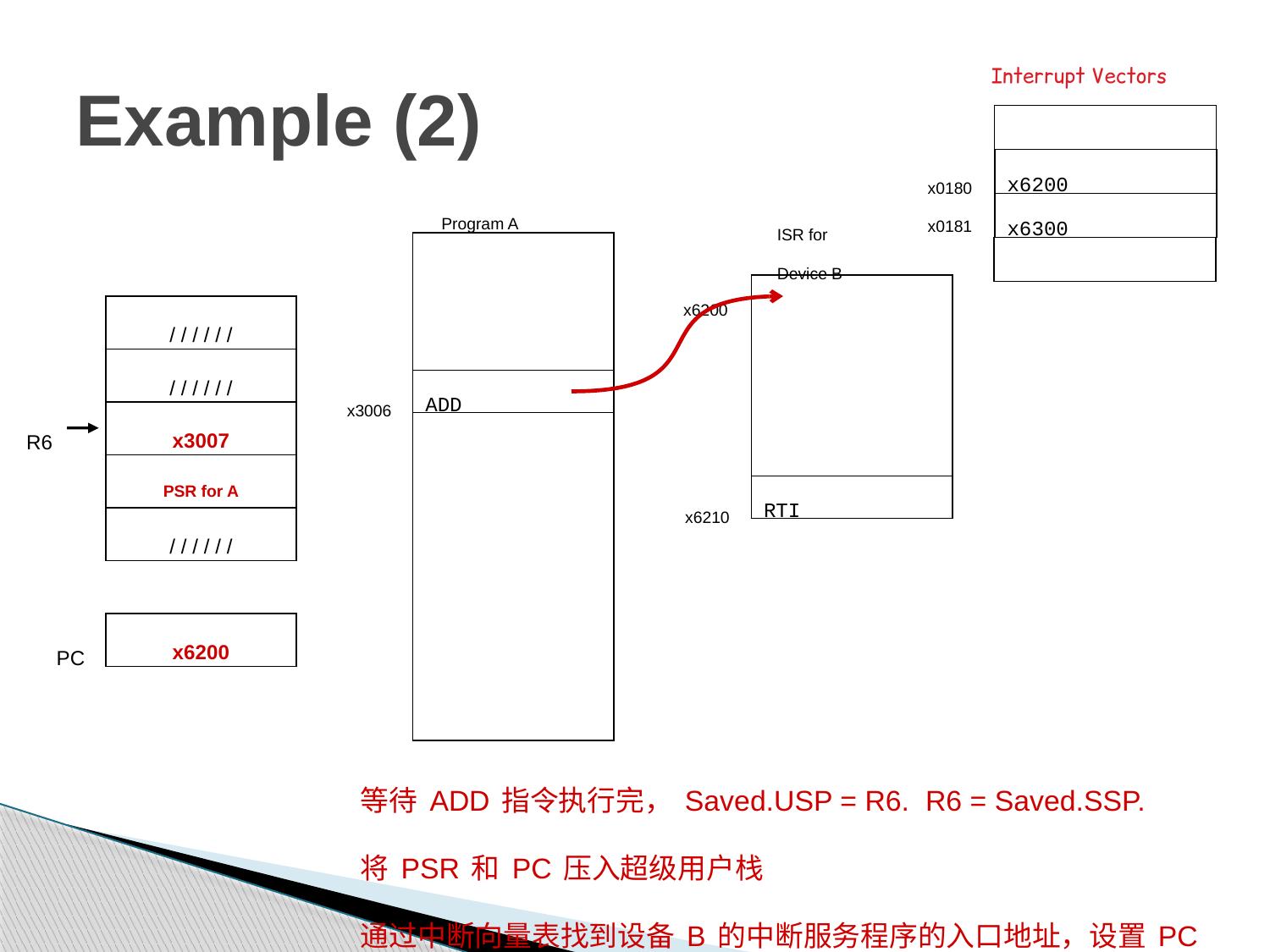

Interrupt Vectors
# Example (2)

x6200
x0180
x0181
x6300

Program A
ISR for
Device B

x6200

/ / / / / /
/ / / / / /
ADD
x3006
R6
x3007

PSR for A
RTI
x6210
/ / / / / /
x6200
PC
等待ADD指令执行完，Saved.USP = R6.  R6 = Saved.SSP.
将PSR和PC压入超级用户栈
通过中断向量表找到设备B的中断服务程序的入口地址，设置PC
运行设备B的中断服务程序 (在 x6200).